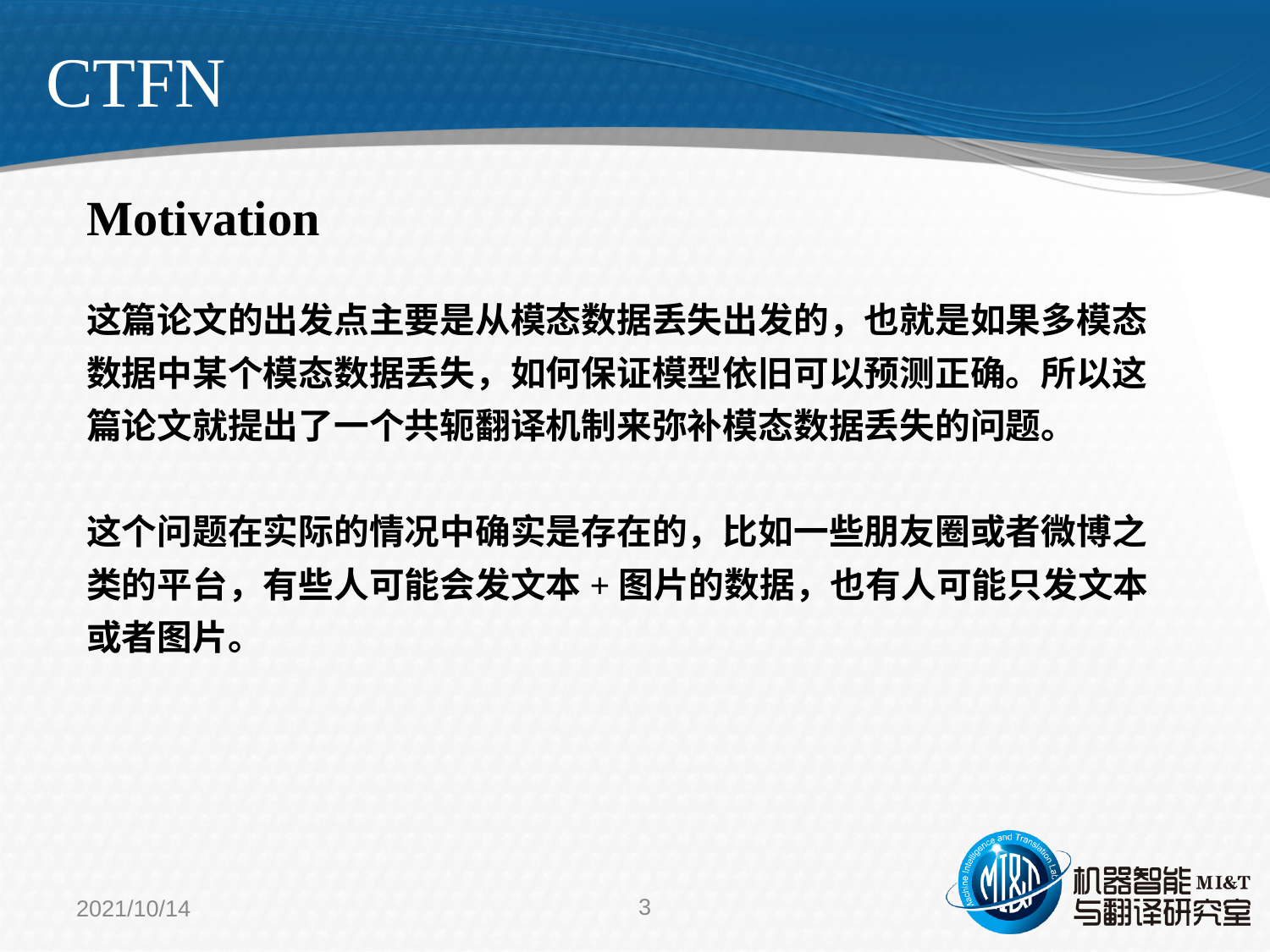

CTFN
Motivation

这篇论文的出发点主要是从模态数据丢失出发的，也就是如果多模态数据中某个模态数据丢失，如何保证模型依旧可以预测正确。所以这篇论文就提出了一个共轭翻译机制来弥补模态数据丢失的问题。

这个问题在实际的情况中确实是存在的，比如一些朋友圈或者微博之类的平台，有些人可能会发文本+图片的数据，也有人可能只发文本或者图片。

3
2021/10/14